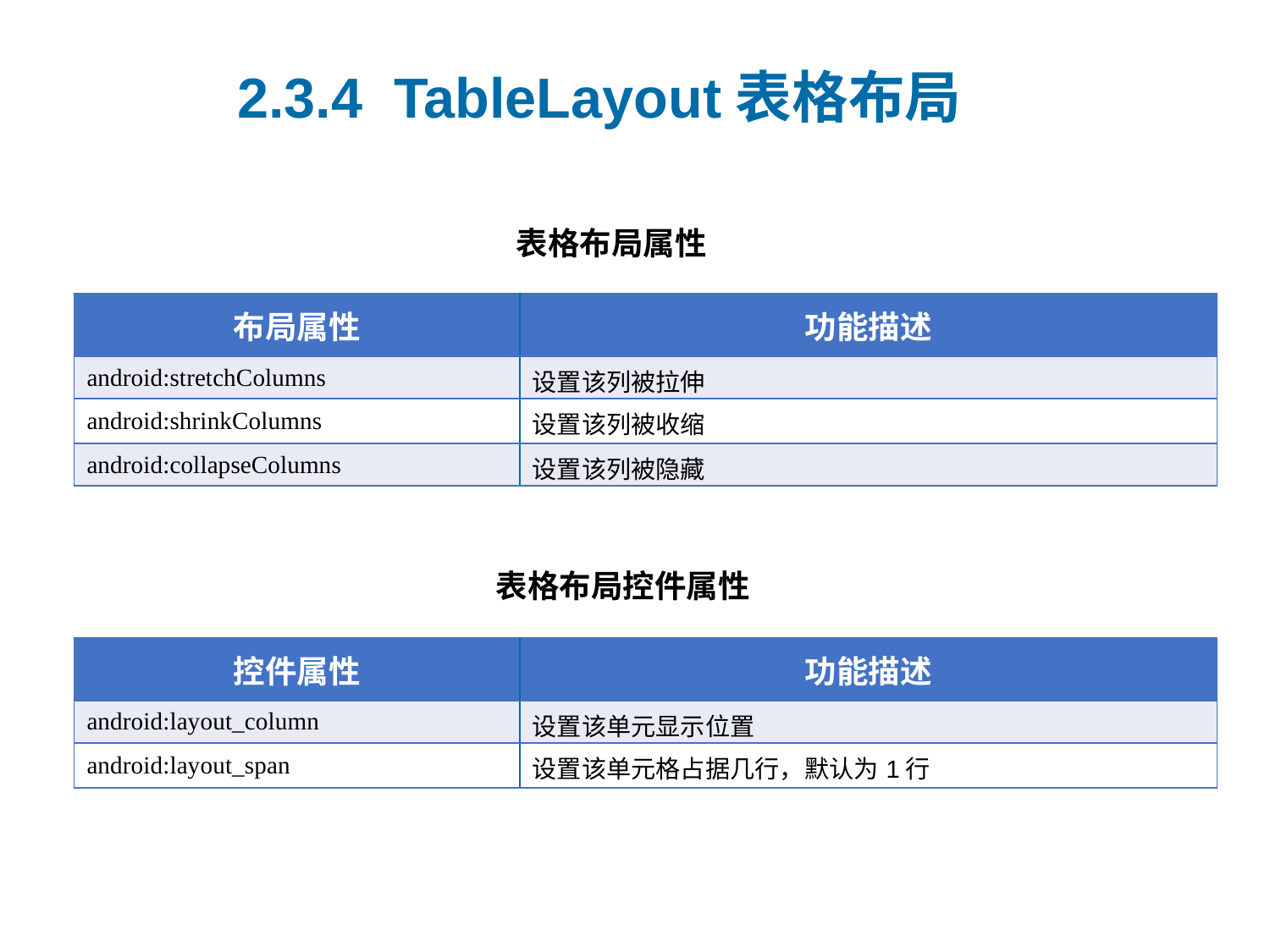

2.3.4  TableLayout表格布局
表格布局属性
| 布局属性 | 功能描述 |
| --- | --- |
| android:stretchColumns | 设置该列被拉伸 |
| android:shrinkColumns | 设置该列被收缩 |
| android:collapseColumns | 设置该列被隐藏 |
表格布局控件属性
| 控件属性 | 功能描述 |
| --- | --- |
| android:layout\_column | 设置该单元显示位置 |
| android:layout\_span | 设置该单元格占据几行，默认为1行 |